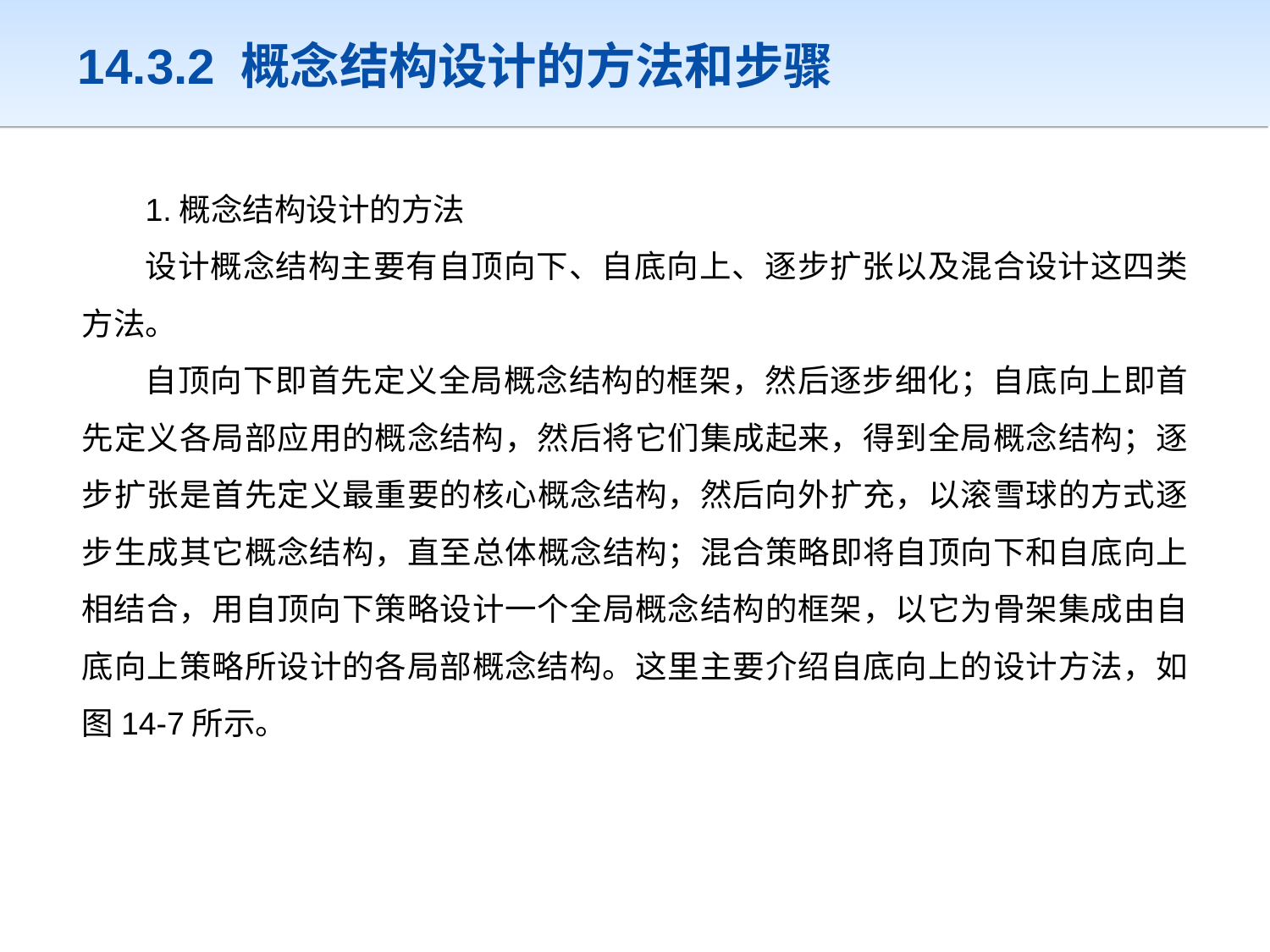

14.3.2 概念结构设计的方法和步骤

数据定义
1.概念结构设计的方法
设计概念结构主要有自顶向下、自底向上、逐步扩张以及混合设计这四类方法。
自顶向下即首先定义全局概念结构的框架，然后逐步细化；自底向上即首先定义各局部应用的概念结构，然后将它们集成起来，得到全局概念结构；逐步扩张是首先定义最重要的核心概念结构，然后向外扩充，以滚雪球的方式逐步生成其它概念结构，直至总体概念结构；混合策略即将自顶向下和自底向上相结合，用自顶向下策略设计一个全局概念结构的框架，以它为骨架集成由自底向上策略所设计的各局部概念结构。这里主要介绍自底向上的设计方法，如图14-7所示。